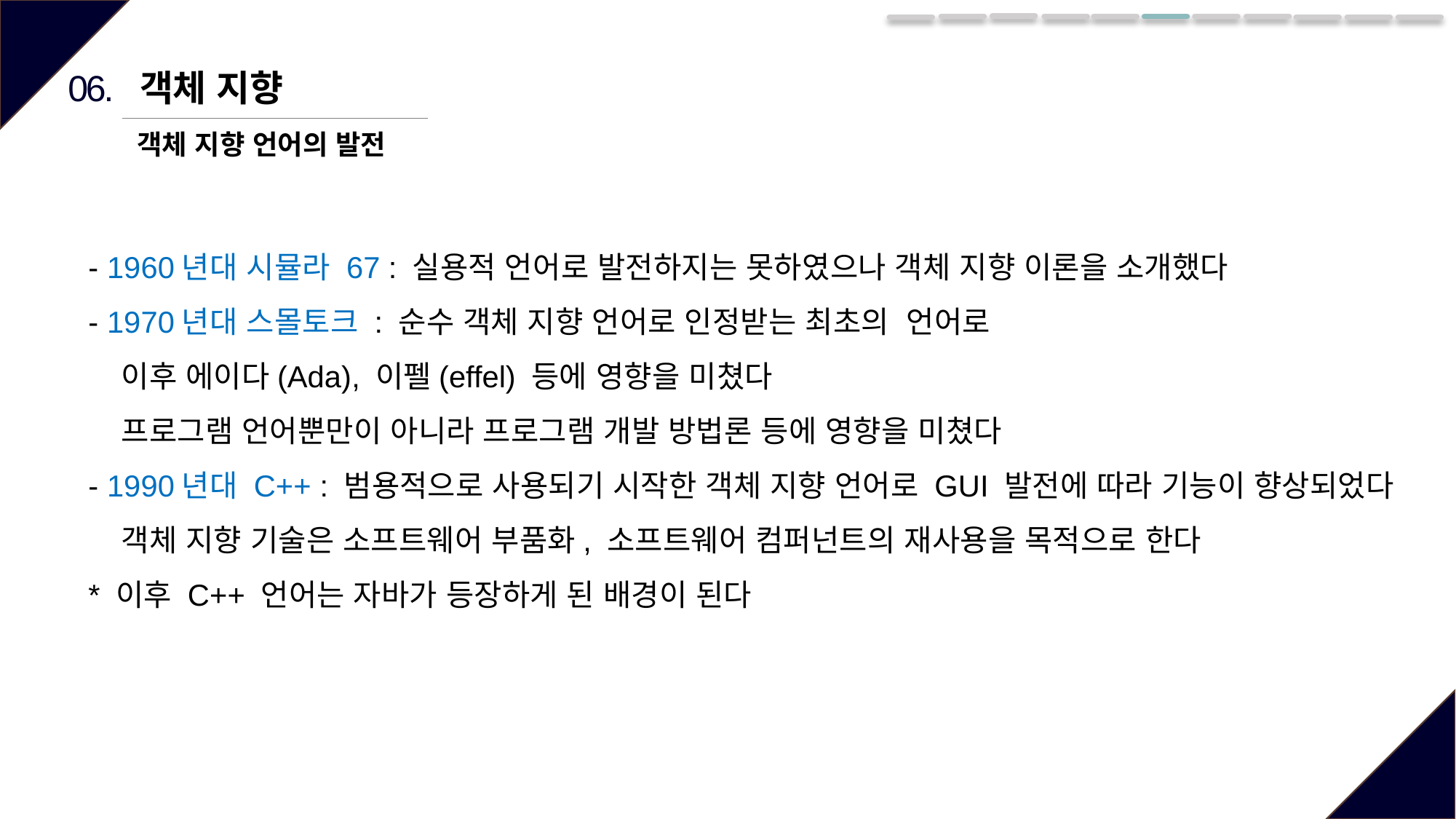

06.
객체 지향

객체 지향 언어의 발전
- 1960년대 시뮬라 67 : 실용적 언어로 발전하지는 못하였으나 객체 지향 이론을 소개했다
- 1970년대 스몰토크 : 순수 객체 지향 언어로 인정받는 최초의  언어로
   이후 에이다(Ada), 이펠(effel) 등에 영향을 미쳤다
   프로그램 언어뿐만이 아니라 프로그램 개발 방법론 등에 영향을 미쳤다
- 1990년대 C++ : 범용적으로 사용되기 시작한 객체 지향 언어로 GUI 발전에 따라 기능이 향상되었다
   객체 지향 기술은 소프트웨어 부품화, 소프트웨어 컴퍼넌트의 재사용을 목적으로 한다
* 이후 C++ 언어는 자바가 등장하게 된 배경이 된다